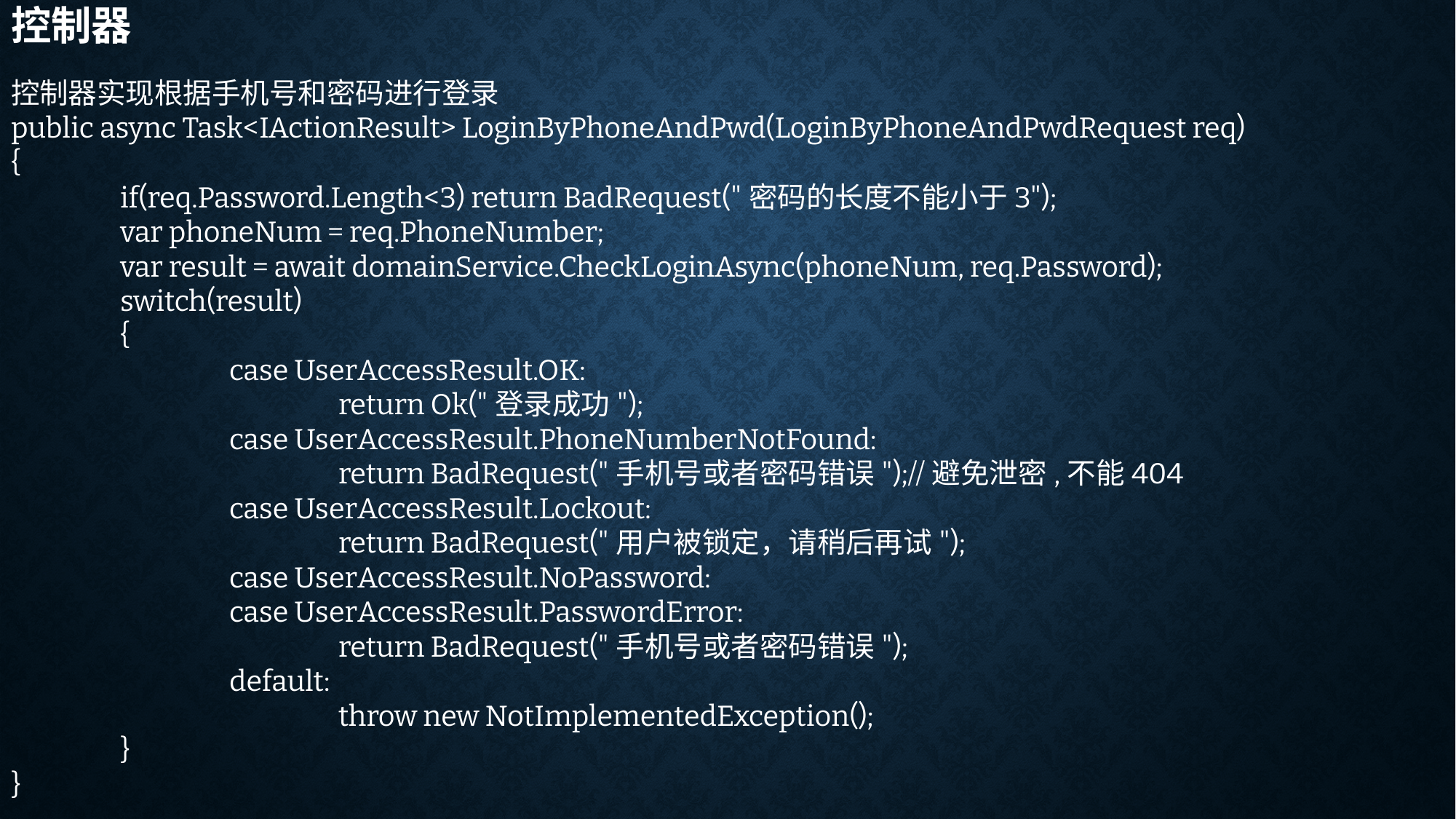

# 控制器
控制器实现根据手机号和密码进行登录
public async Task<IActionResult> LoginByPhoneAndPwd(LoginByPhoneAndPwdRequest req)
{
	if(req.Password.Length<3) return BadRequest("密码的长度不能小于3");
	var phoneNum = req.PhoneNumber;
	var result = await domainService.CheckLoginAsync(phoneNum, req.Password);
	switch(result)
	{
		case UserAccessResult.OK:
			return Ok("登录成功");
		case UserAccessResult.PhoneNumberNotFound:
			return BadRequest("手机号或者密码错误");//避免泄密,不能404
		case UserAccessResult.Lockout:
			return BadRequest("用户被锁定，请稍后再试");
		case UserAccessResult.NoPassword:
		case UserAccessResult.PasswordError:
			return BadRequest("手机号或者密码错误");
		default:
			throw new NotImplementedException();
	}
}